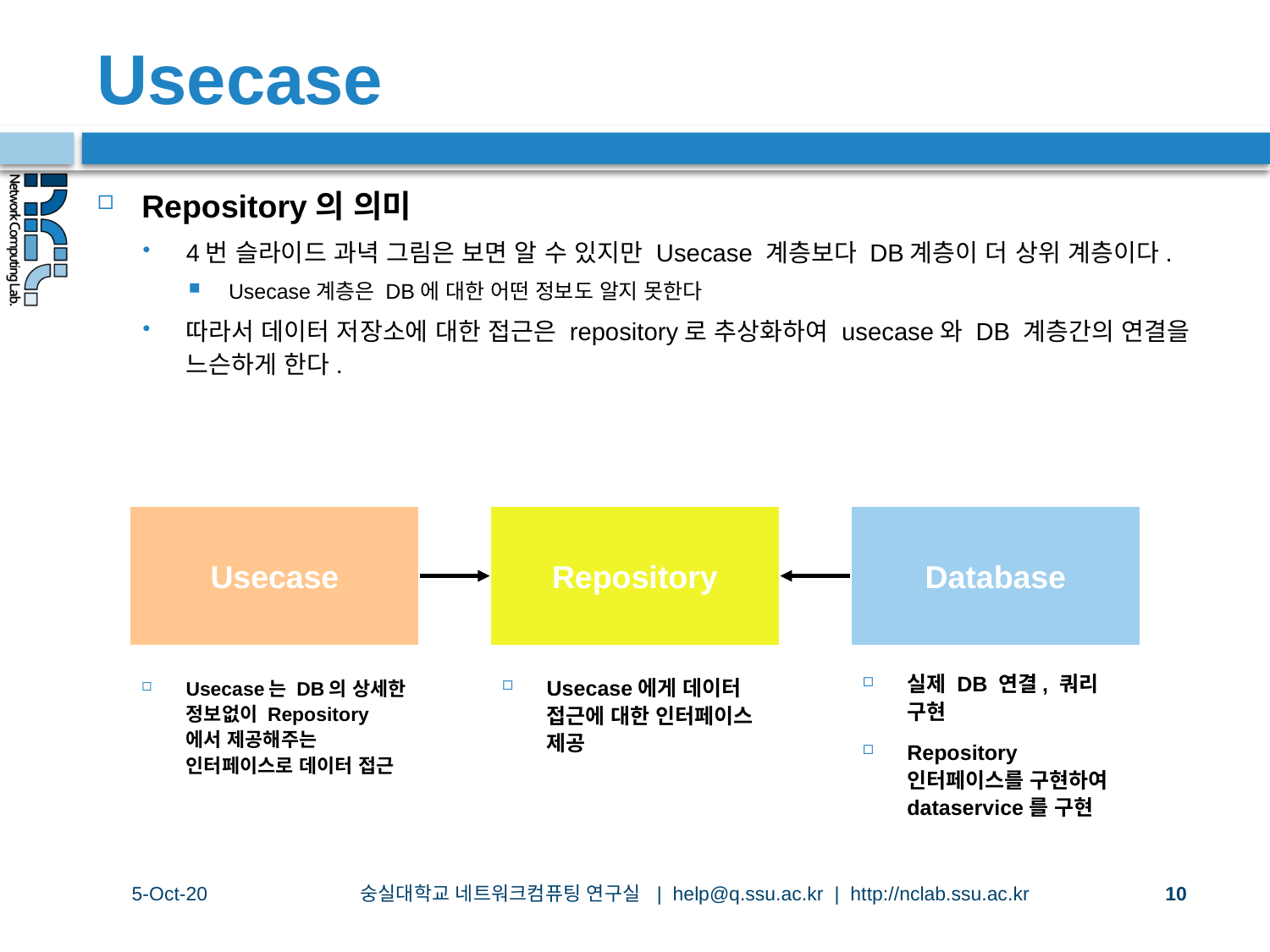

# Usecase
Repository의 의미
4번 슬라이드 과녁 그림은 보면 알 수 있지만 Usecase 계층보다 DB계층이 더 상위 계층이다.
Usecase계층은 DB에 대한 어떤 정보도 알지 못한다
따라서 데이터 저장소에 대한 접근은 repository로 추상화하여 usecase와 DB 계층간의 연결을 느슨하게 한다.
Usecase
Repository
Database
실제 DB 연결, 쿼리 구현
Repository 인터페이스를 구현하여 dataservice를 구현
Usecase에게 데이터 접근에 대한 인터페이스 제공
Usecase는 DB의 상세한 정보없이 Repository에서 제공해주는 인터페이스로 데이터 접근
숭실대학교 네트워크컴퓨팅 연구실  |  help@q.ssu.ac.kr  |  http://nclab.ssu.ac.kr
5-Oct-20
10